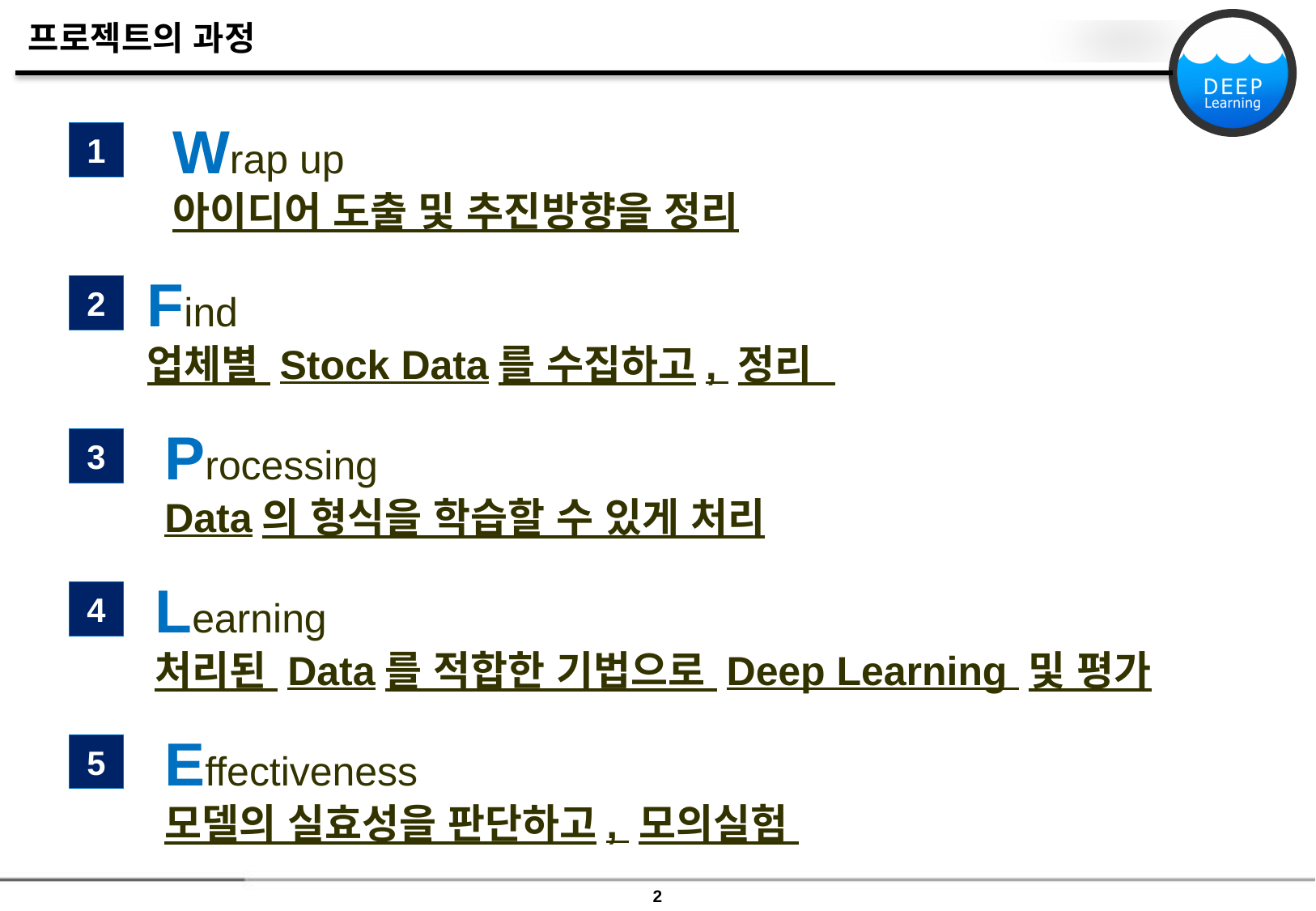

# 프로젝트의 과정
Wrap up
아이디어 도출 및 추진방향을 정리
1
Find
업체별 Stock Data를 수집하고, 정리
2
Processing
Data의 형식을 학습할 수 있게 처리
3
Learning
처리된 Data를 적합한 기법으로 Deep Learning 및 평가
4
Effectiveness
모델의 실효성을 판단하고, 모의실험
5